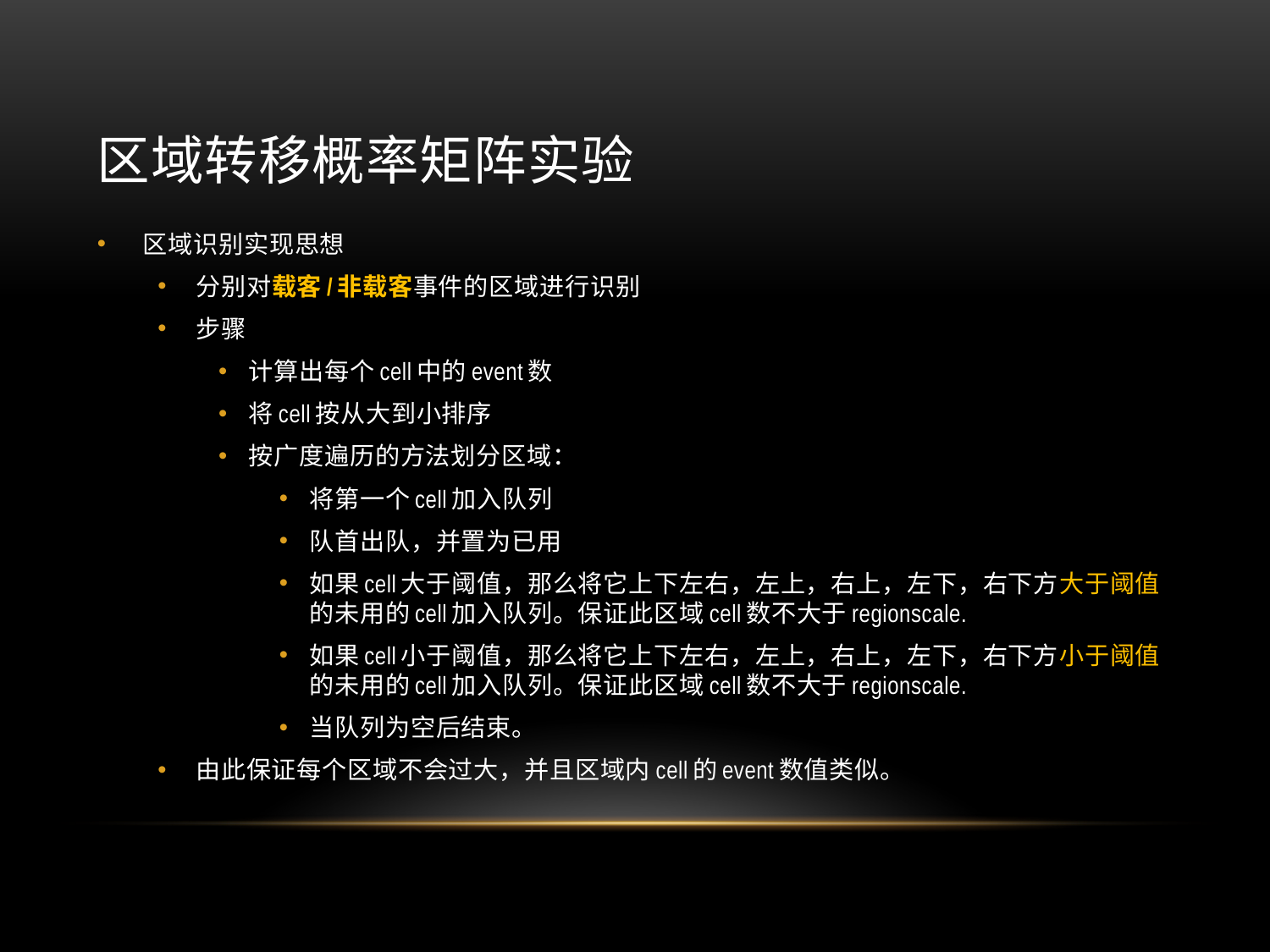

# 区域转移概率矩阵实验
区域识别实现思想
分别对载客/非载客事件的区域进行识别
步骤
计算出每个cell中的event数
将cell按从大到小排序
按广度遍历的方法划分区域：
将第一个cell加入队列
队首出队，并置为已用
如果cell大于阈值，那么将它上下左右，左上，右上，左下，右下方大于阈值的未用的cell加入队列。保证此区域cell数不大于regionscale.
如果cell小于阈值，那么将它上下左右，左上，右上，左下，右下方小于阈值的未用的cell加入队列。保证此区域cell数不大于regionscale.
当队列为空后结束。
由此保证每个区域不会过大，并且区域内cell的event数值类似。